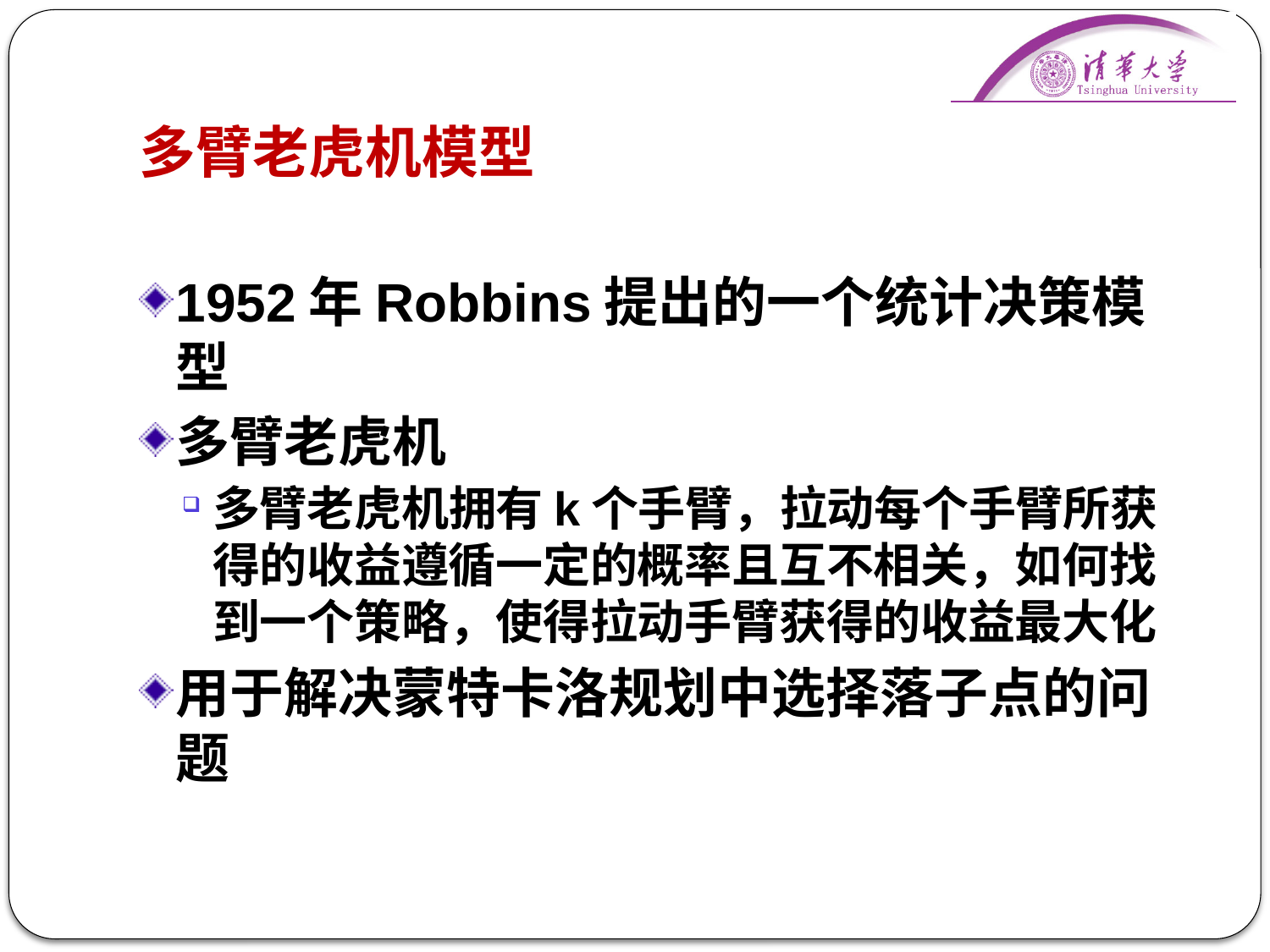

# 多臂老虎机模型
1952年Robbins提出的一个统计决策模型
多臂老虎机
多臂老虎机拥有k个手臂，拉动每个手臂所获得的收益遵循一定的概率且互不相关，如何找到一个策略，使得拉动手臂获得的收益最大化
用于解决蒙特卡洛规划中选择落子点的问题
23